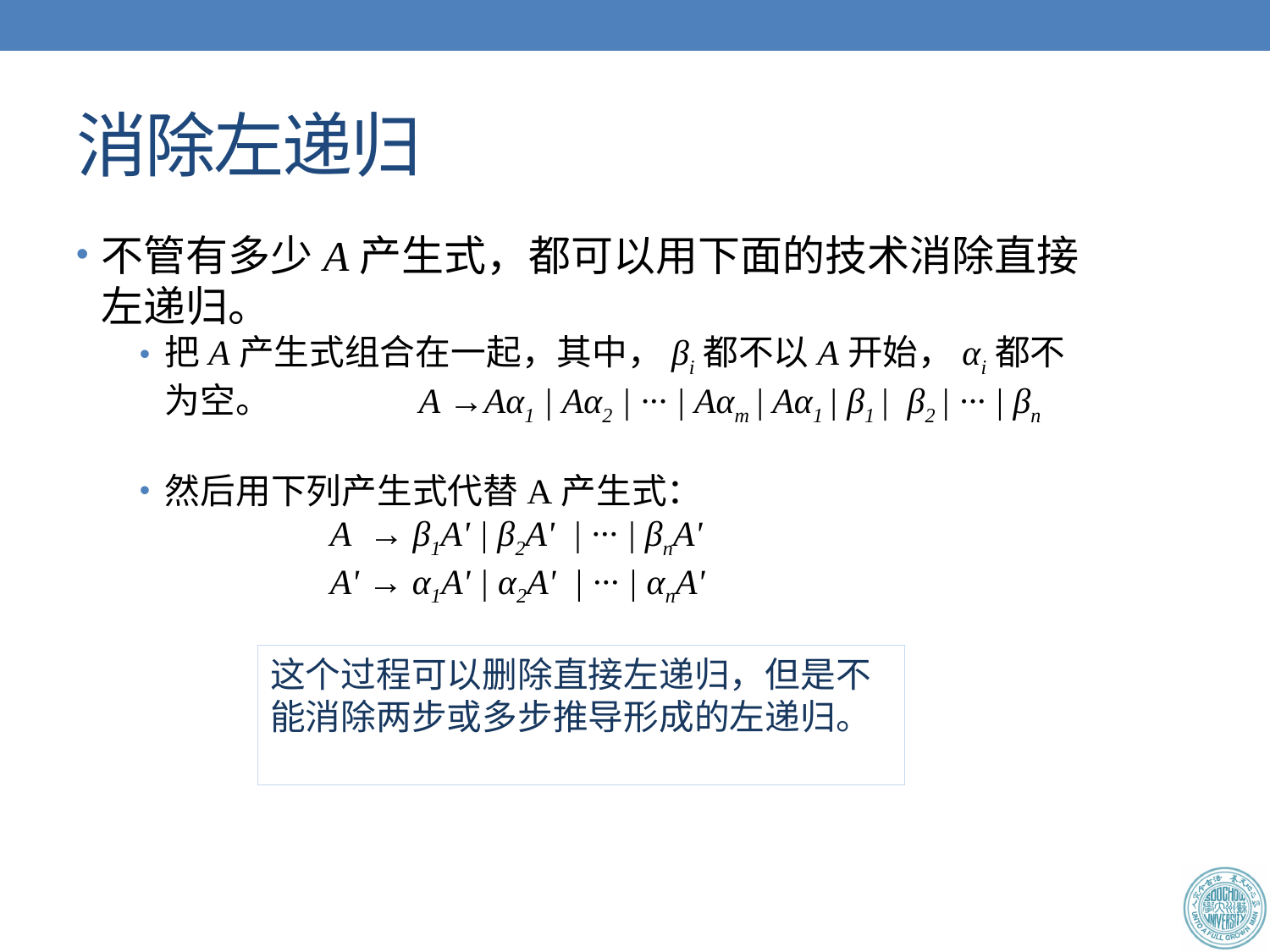

# 消除左递归
不管有多少A产生式，都可以用下面的技术消除直接左递归。
把A产生式组合在一起，其中，βi都不以A开始，αi都不为空。		A →Aα1 | Aα2 | ··· | Aαm | Aα1 | β1 |  β2 | ··· | βn

然后用下列产生式代替A产生式：
A  → β1A' | β2A'  | ··· | βnA'
A' → α1A' | α2A'  | ··· | αnA'

这个过程可以删除直接左递归，但是不能消除两步或多步推导形成的左递归。